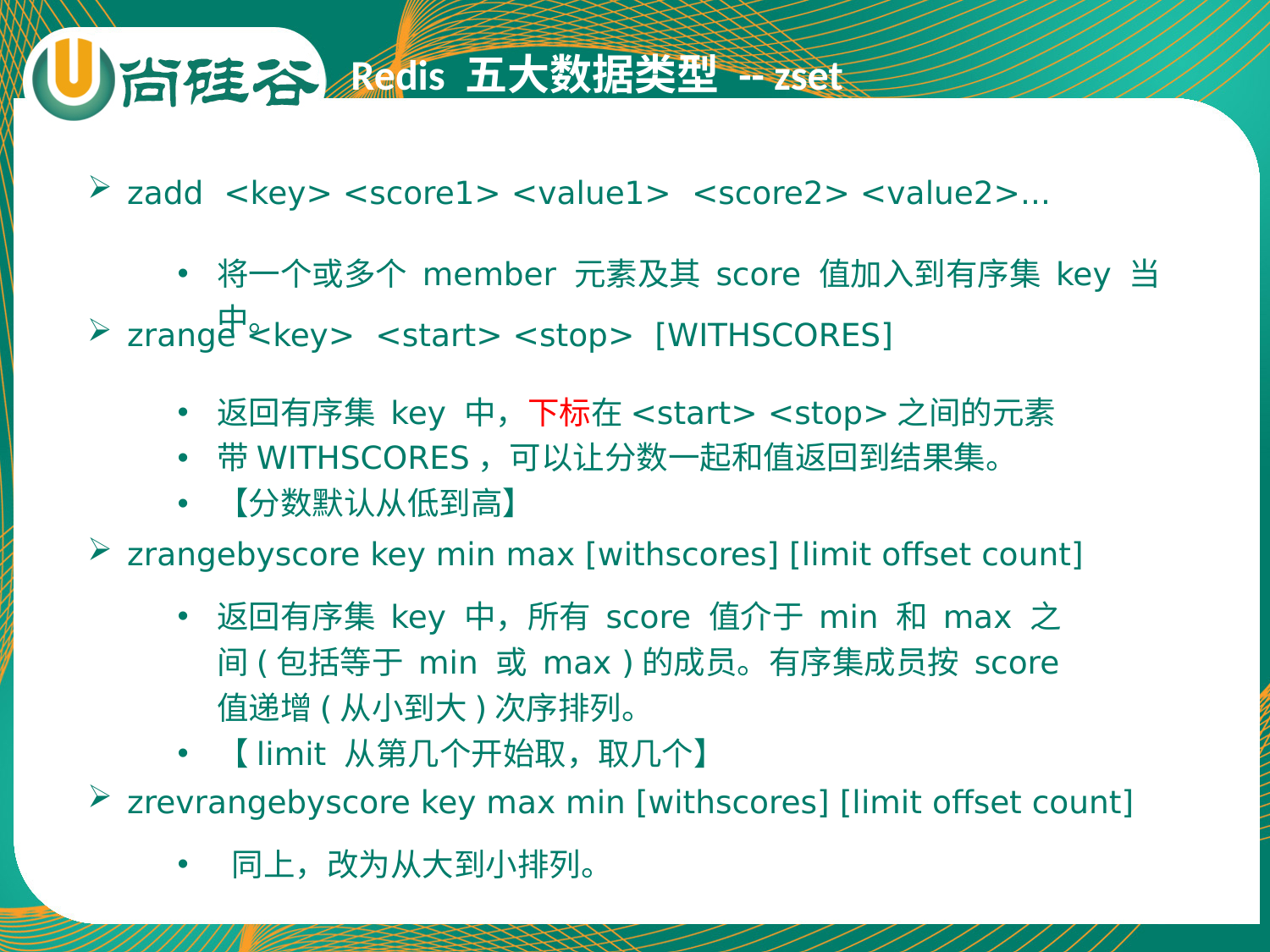

Redis 五大数据类型 -- zset
zadd  <key> <score1> <value1>  <score2> <value2>...

将一个或多个 member 元素及其 score 值加入到有序集 key 当中。
zrange <key>  <start> <stop>  [WITHSCORES]
返回有序集 key 中，下标在<start> <stop>之间的元素
带WITHSCORES，可以让分数一起和值返回到结果集。
【分数默认从低到高】

zrangebyscore key min max [withscores] [limit offset count]
返回有序集 key 中，所有 score 值介于 min 和 max 之间(包括等于 min 或 max )的成员。有序集成员按 score 值递增(从小到大)次序排列。
【limit 从第几个开始取，取几个】
zrevrangebyscore key max min [withscores] [limit offset count]
 同上，改为从大到小排列。